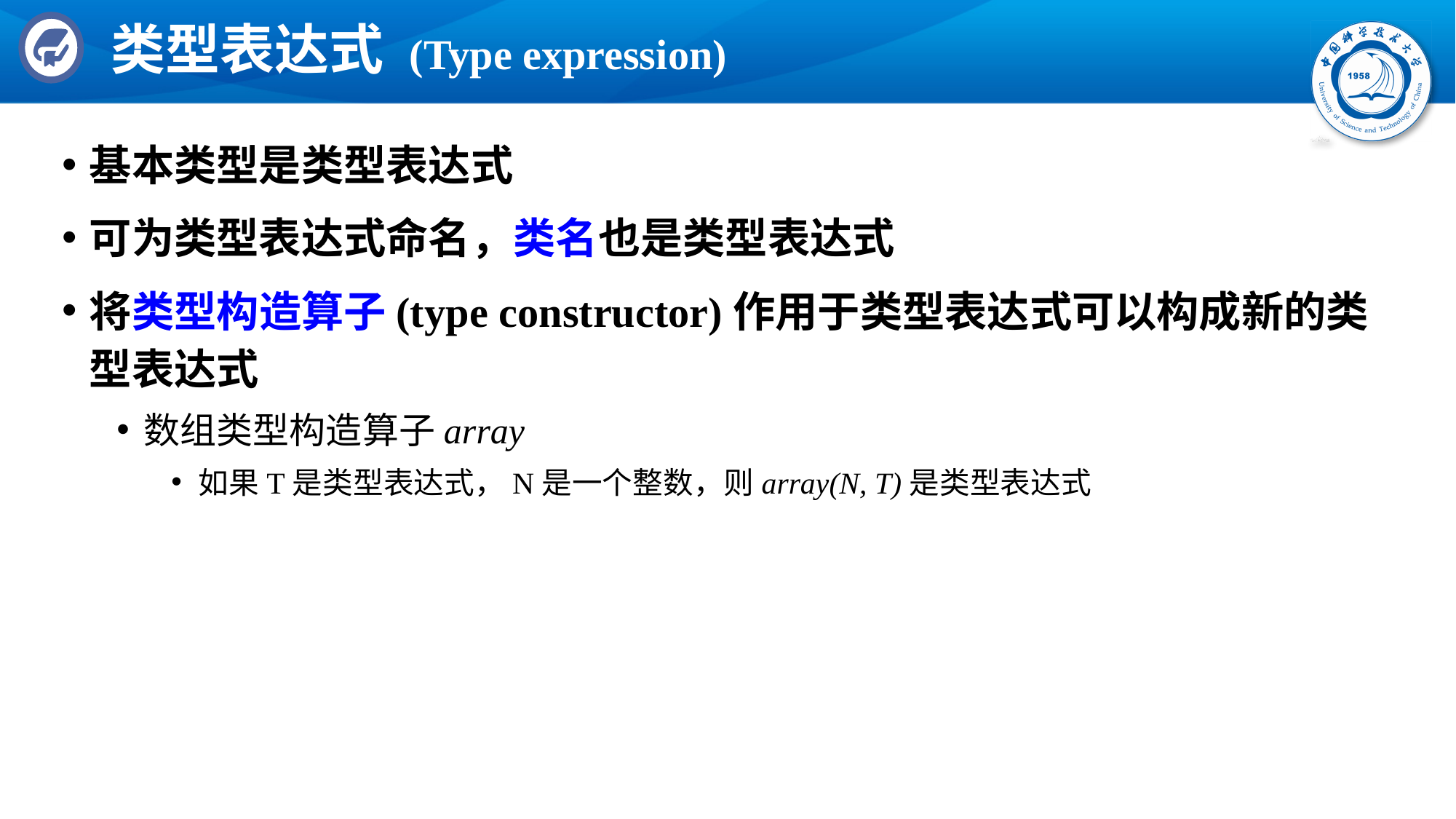

# 类型表达式 (Type expression)
基本类型是类型表达式
可为类型表达式命名，类名也是类型表达式
将类型构造算子(type constructor)作用于类型表达式可以构成新的类型表达式
数组类型构造算子array
如果T是类型表达式，N是一个整数，则array(N, T)是类型表达式